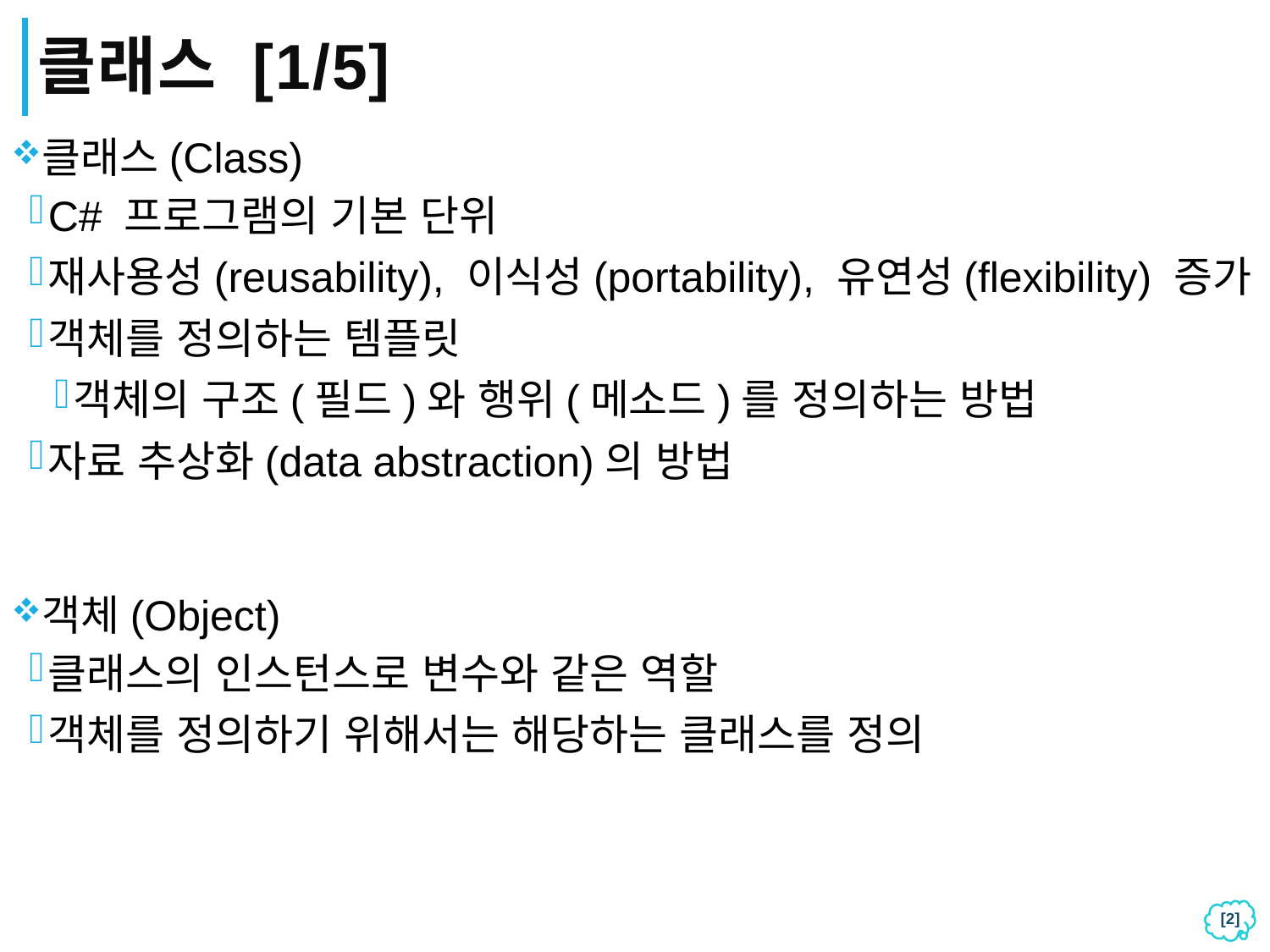

# 클래스 [1/5]
클래스(Class)
C# 프로그램의 기본 단위
재사용성(reusability), 이식성(portability), 유연성(flexibility) 증가
객체를 정의하는 템플릿
객체의 구조(필드)와 행위(메소드)를 정의하는 방법
자료 추상화(data abstraction)의 방법

객체(Object)
클래스의 인스턴스로 변수와 같은 역할
객체를 정의하기 위해서는 해당하는 클래스를 정의
[2]